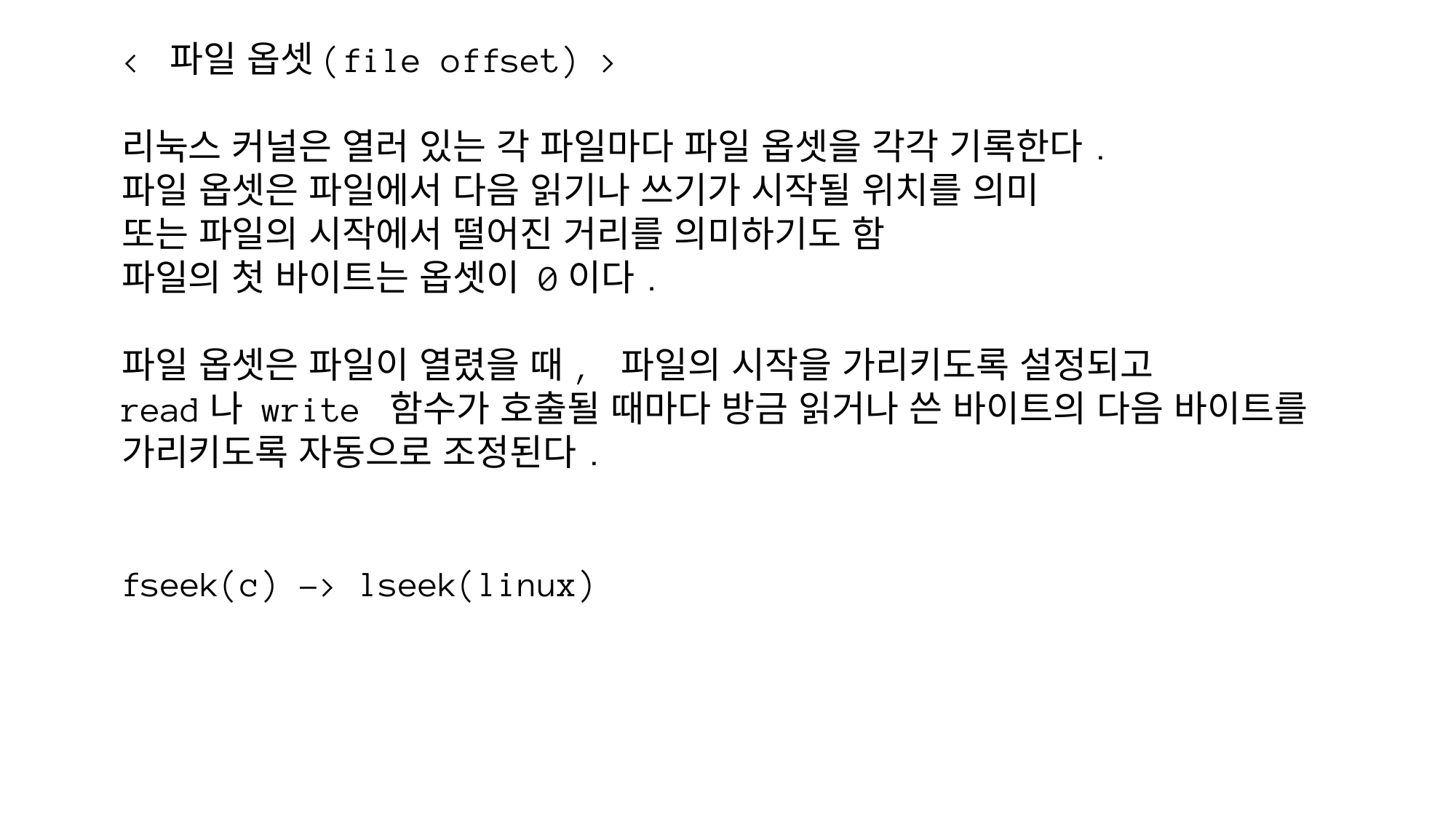

< 파일 옵셋(file offset) >

리눅스 커널은 열러 있는 각 파일마다 파일 옵셋을 각각 기록한다.
파일 옵셋은 파일에서 다음 읽기나 쓰기가 시작될 위치를 의미
또는 파일의 시작에서 떨어진 거리를 의미하기도 함
파일의 첫 바이트는 옵셋이 0이다.

파일 옵셋은 파일이 열렸을 때, 파일의 시작을 가리키도록 설정되고
read나 write 함수가 호출될 때마다 방금 읽거나 쓴 바이트의 다음 바이트를
가리키도록 자동으로 조정된다.

fseek(c) -> lseek(linux)